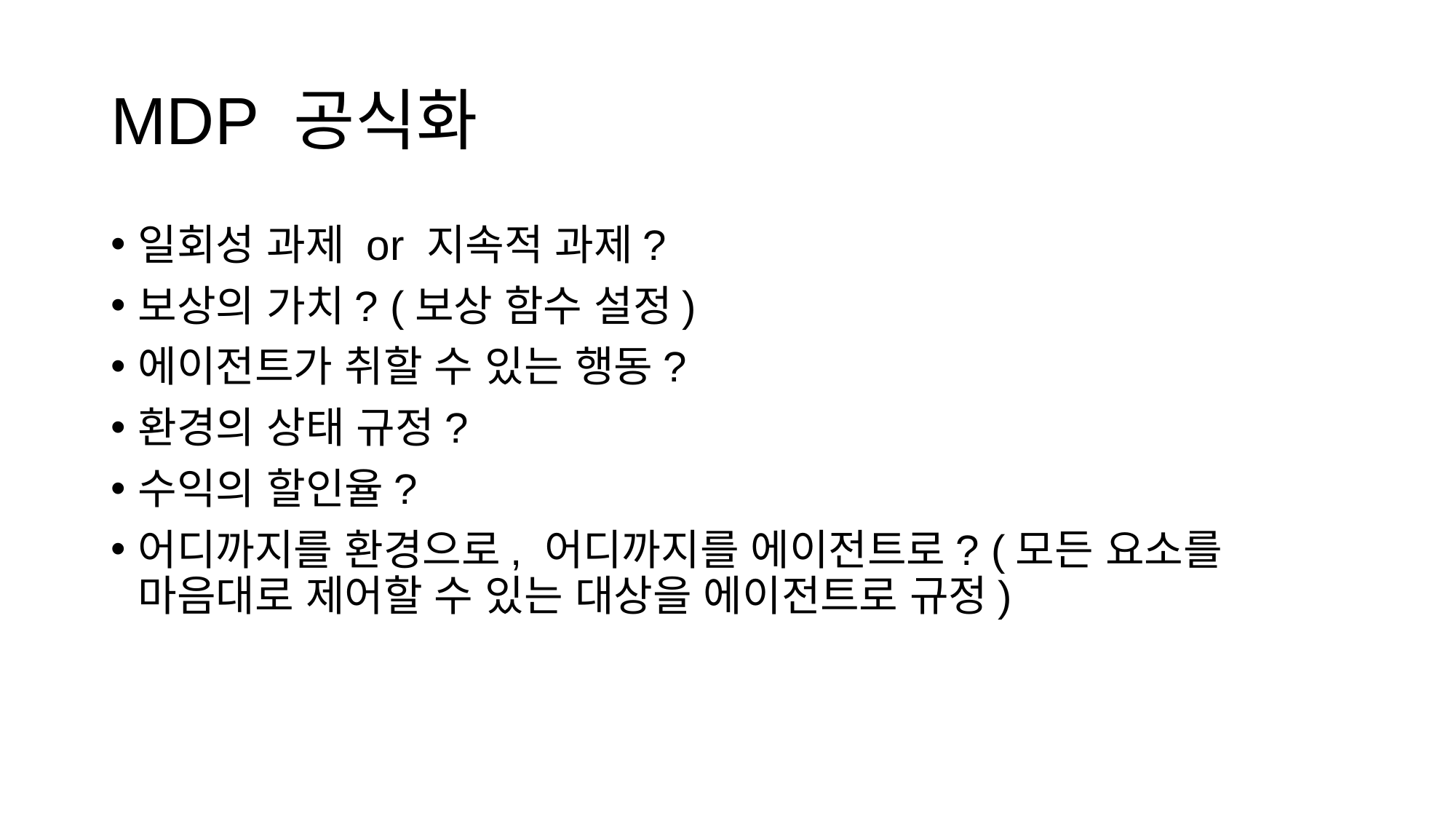

# MDP 공식화
일회성 과제 or 지속적 과제?
보상의 가치? (보상 함수 설정)
에이전트가 취할 수 있는 행동?
환경의 상태 규정?
수익의 할인율?
어디까지를 환경으로, 어디까지를 에이전트로? (모든 요소를 마음대로 제어할 수 있는 대상을 에이전트로 규정)